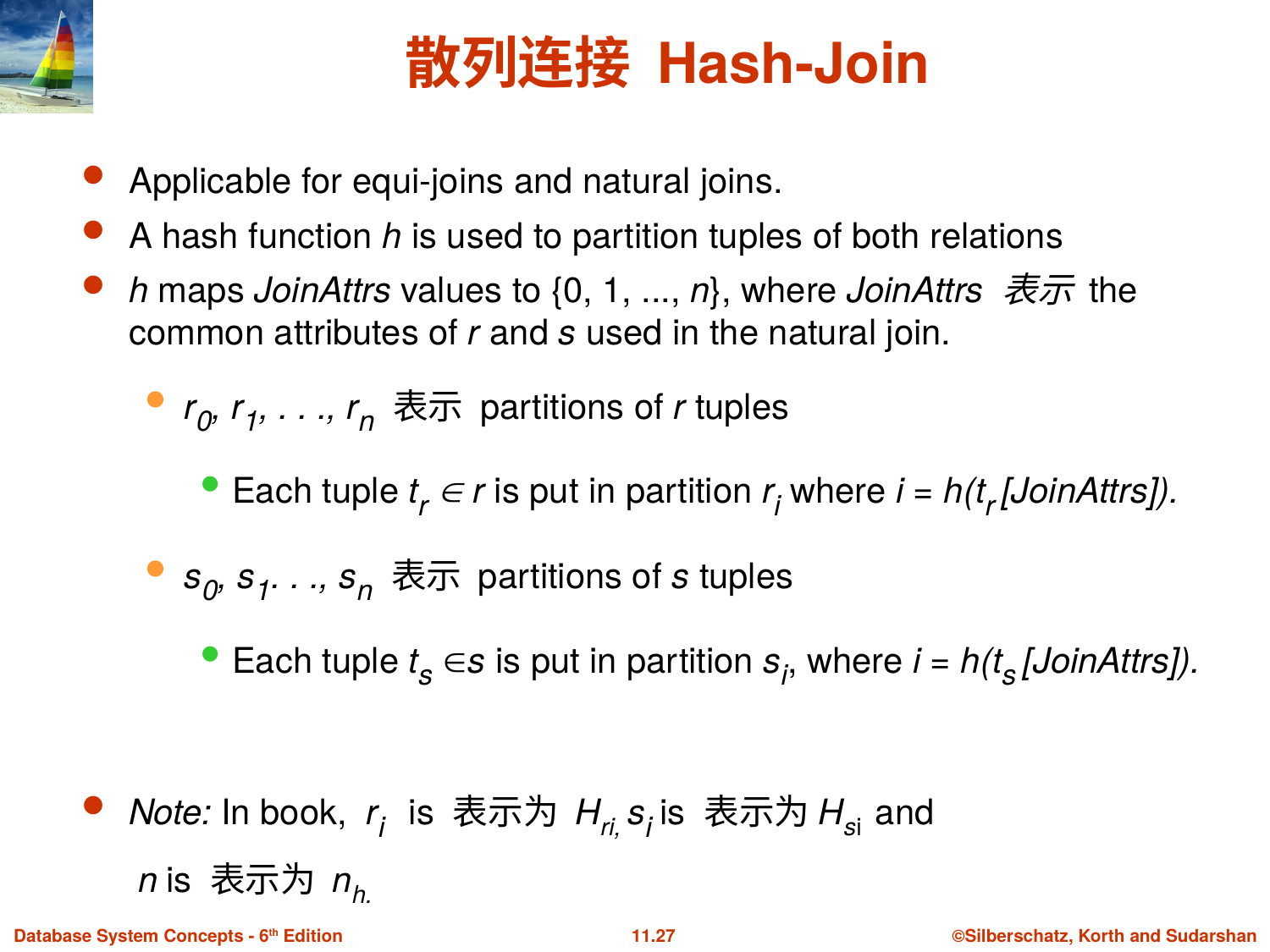

# 散列连接 Hash-Join
Applicable for equi-joins and natural joins.
A hash function h is used to partition tuples of both relations
h maps JoinAttrs values to {0, 1, ..., n}, where JoinAttrs 表示 the common attributes of r and s used in the natural join.
r0, r1, . . ., rn 表示 partitions of r tuples
Each tuple tr ∈ r is put in partition ri where i = h(tr [JoinAttrs]).
s0, s1. . ., sn 表示 partitions of s tuples
Each tuple ts ∈s is put in partition si, where i = h(ts [JoinAttrs]).

Note: In book,  ri   is 表示为 Hri, si is 表示为Hsi  and
 n is 表示为 nh.